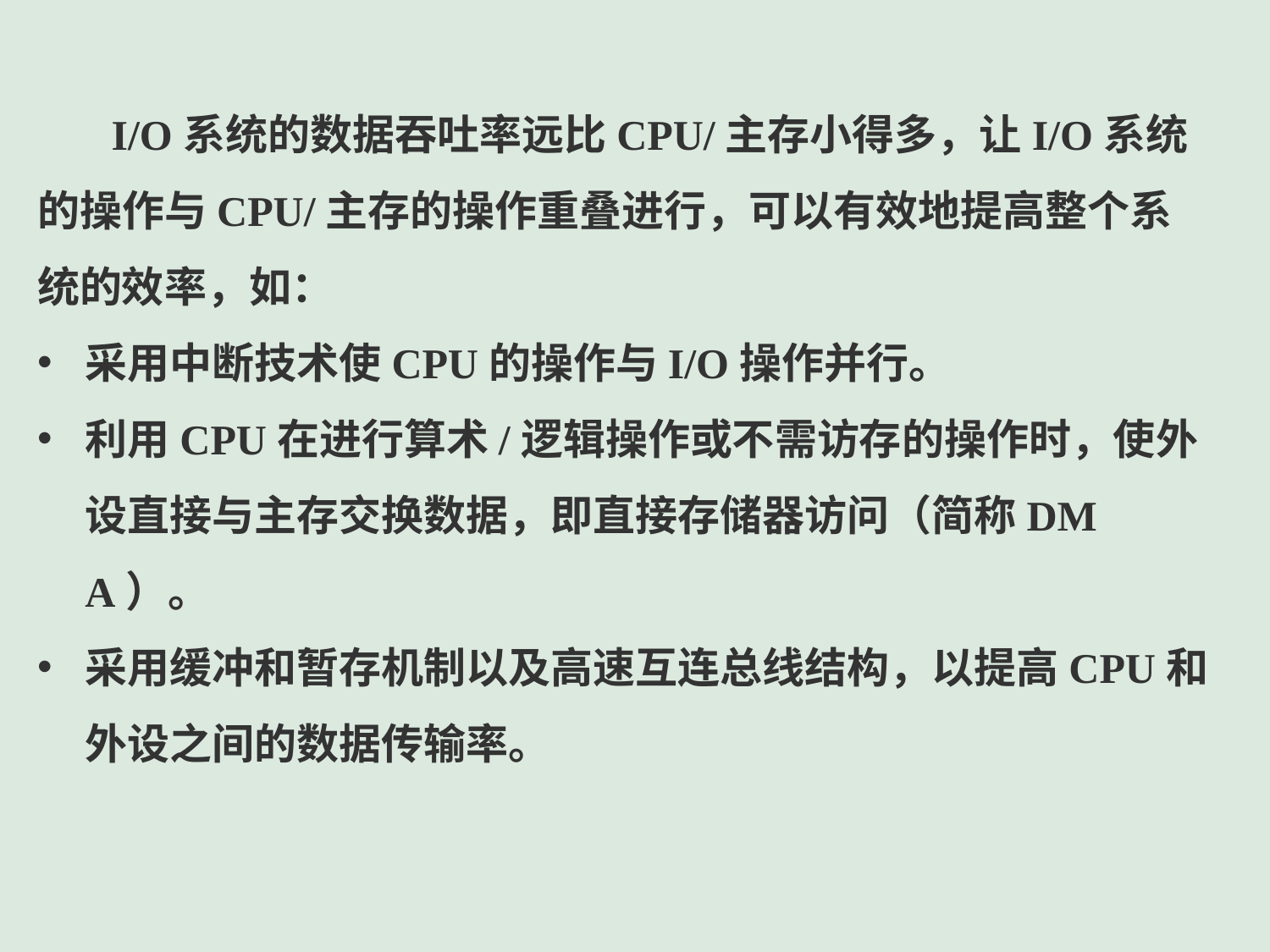

I/O系统的数据吞吐率远比CPU/主存小得多，让I/O系统的操作与CPU/主存的操作重叠进行，可以有效地提高整个系统的效率，如：
采用中断技术使CPU的操作与I/O操作并行。
利用CPU在进行算术/逻辑操作或不需访存的操作时，使外设直接与主存交换数据，即直接存储器访问（简称DMA）。
采用缓冲和暂存机制以及高速互连总线结构，以提高CPU和外设之间的数据传输率。
98